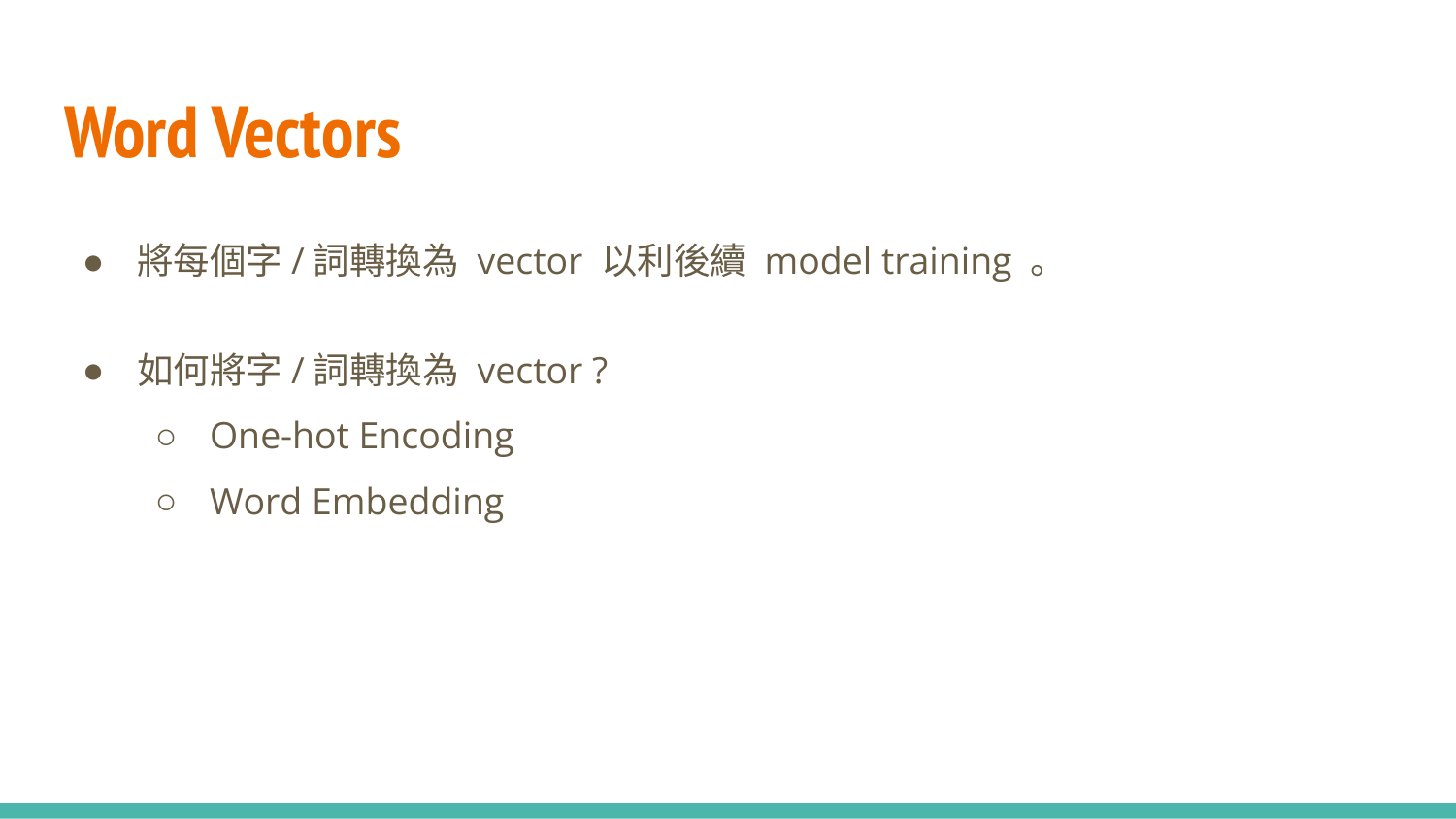

# Word Vectors
將每個字/詞轉換為 vector 以利後續 model training 。
如何將字/詞轉換為 vector ?
One-hot Encoding
Word Embedding